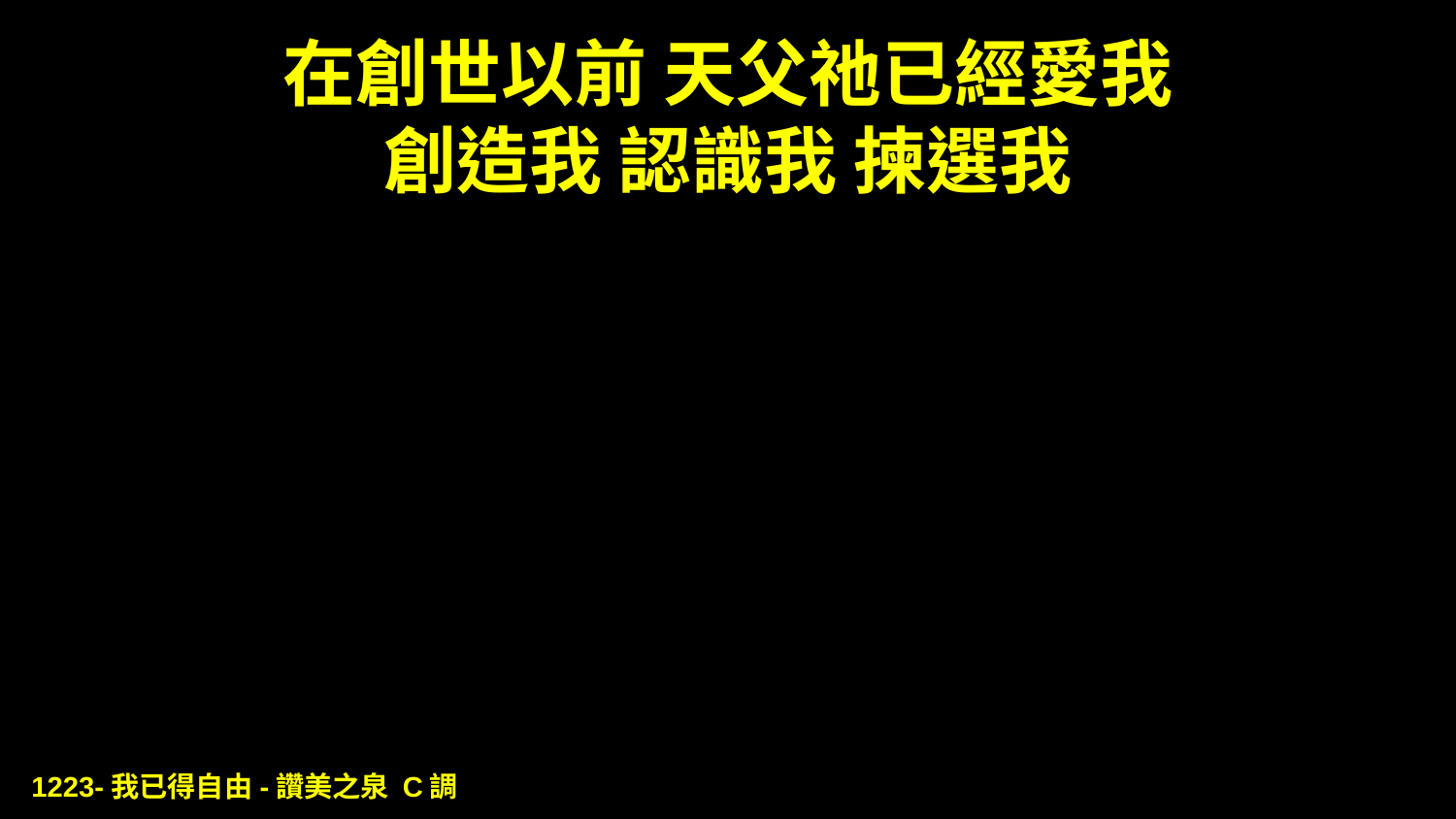

# 在創世以前 天父祂已經愛我 創造我 認識我 揀選我
1223-我已得自由-讚美之泉 C調